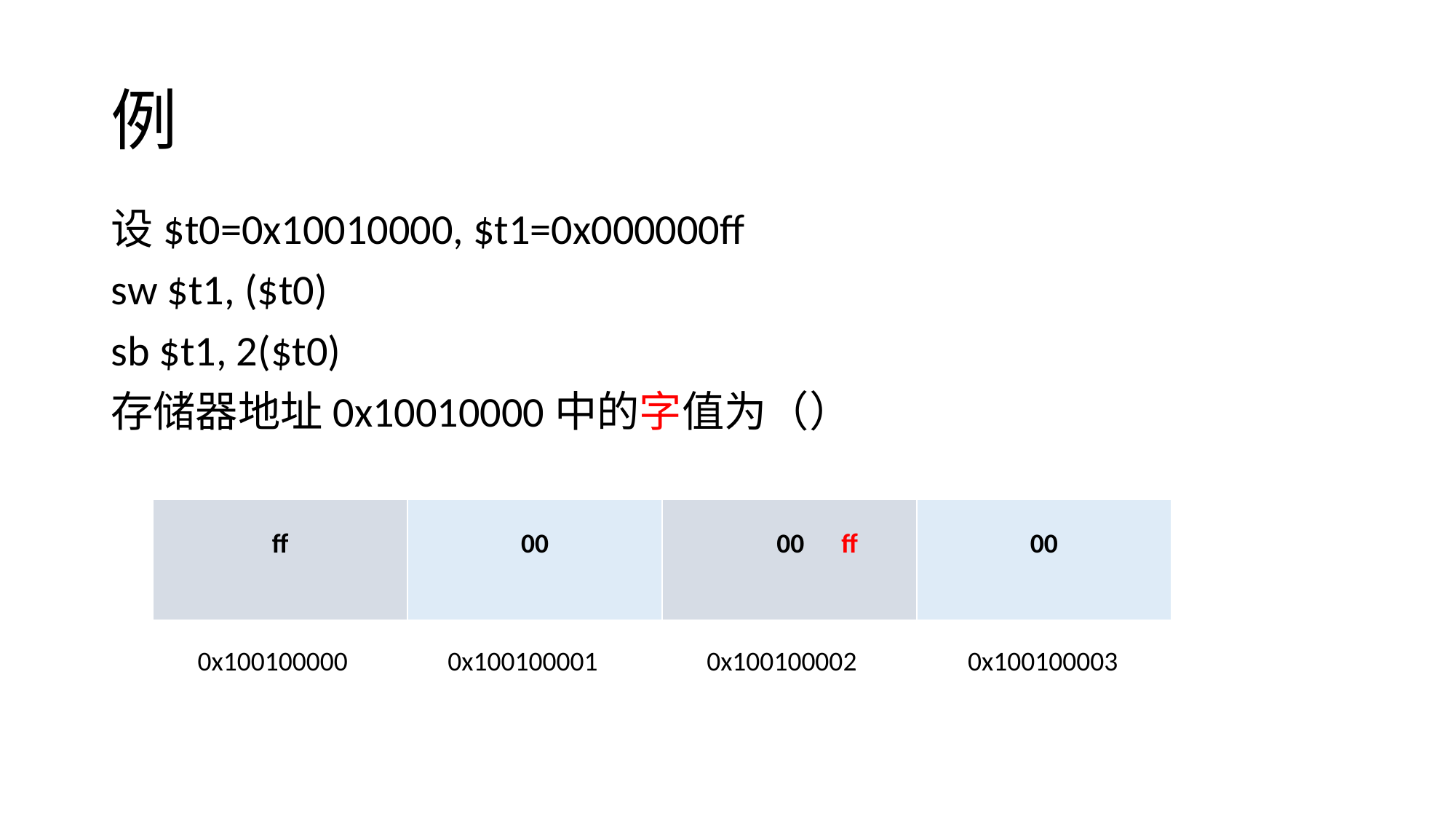

# 例
设$t0=0x10010000, $t1=0x000000ff
sw $t1, ($t0)
sb $t1, 2($t0)
存储器地址0x10010000中的字值为（）

         0x100100000           	  0x100100001                       0x100100002                  0x100100003

| ff | 00 | 00 ff | 00 |
| --- | --- | --- | --- |